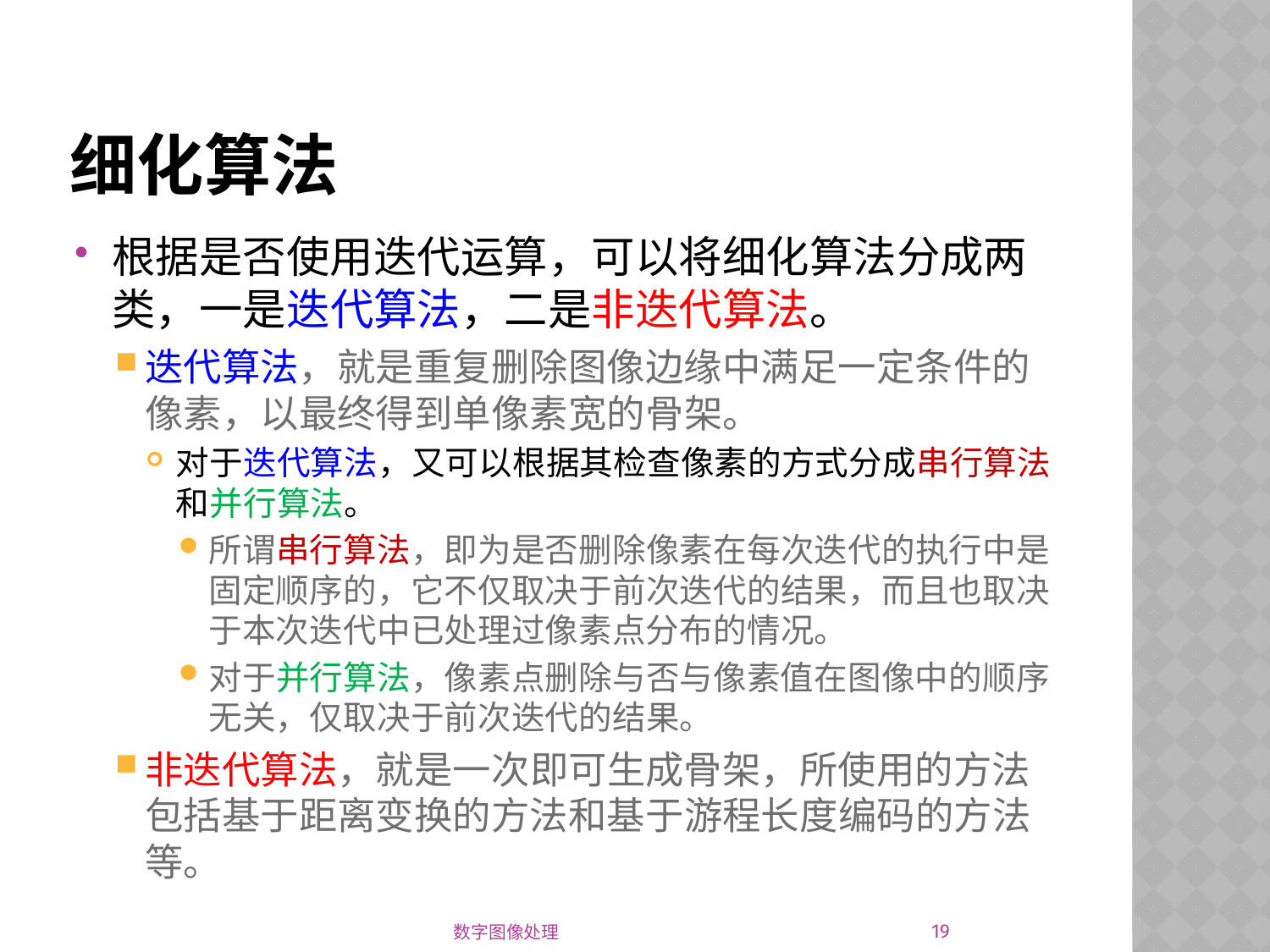

# 细化算法
根据是否使用迭代运算，可以将细化算法分成两类，一是迭代算法，二是非迭代算法。
迭代算法，就是重复删除图像边缘中满足一定条件的像素，以最终得到单像素宽的骨架。
对于迭代算法，又可以根据其检查像素的方式分成串行算法和并行算法。
所谓串行算法，即为是否删除像素在每次迭代的执行中是固定顺序的，它不仅取决于前次迭代的结果，而且也取决于本次迭代中已处理过像素点分布的情况。
对于并行算法，像素点删除与否与像素值在图像中的顺序无关，仅取决于前次迭代的结果。
非迭代算法，就是一次即可生成骨架，所使用的方法包括基于距离变换的方法和基于游程长度编码的方法等。
19
数字图像处理